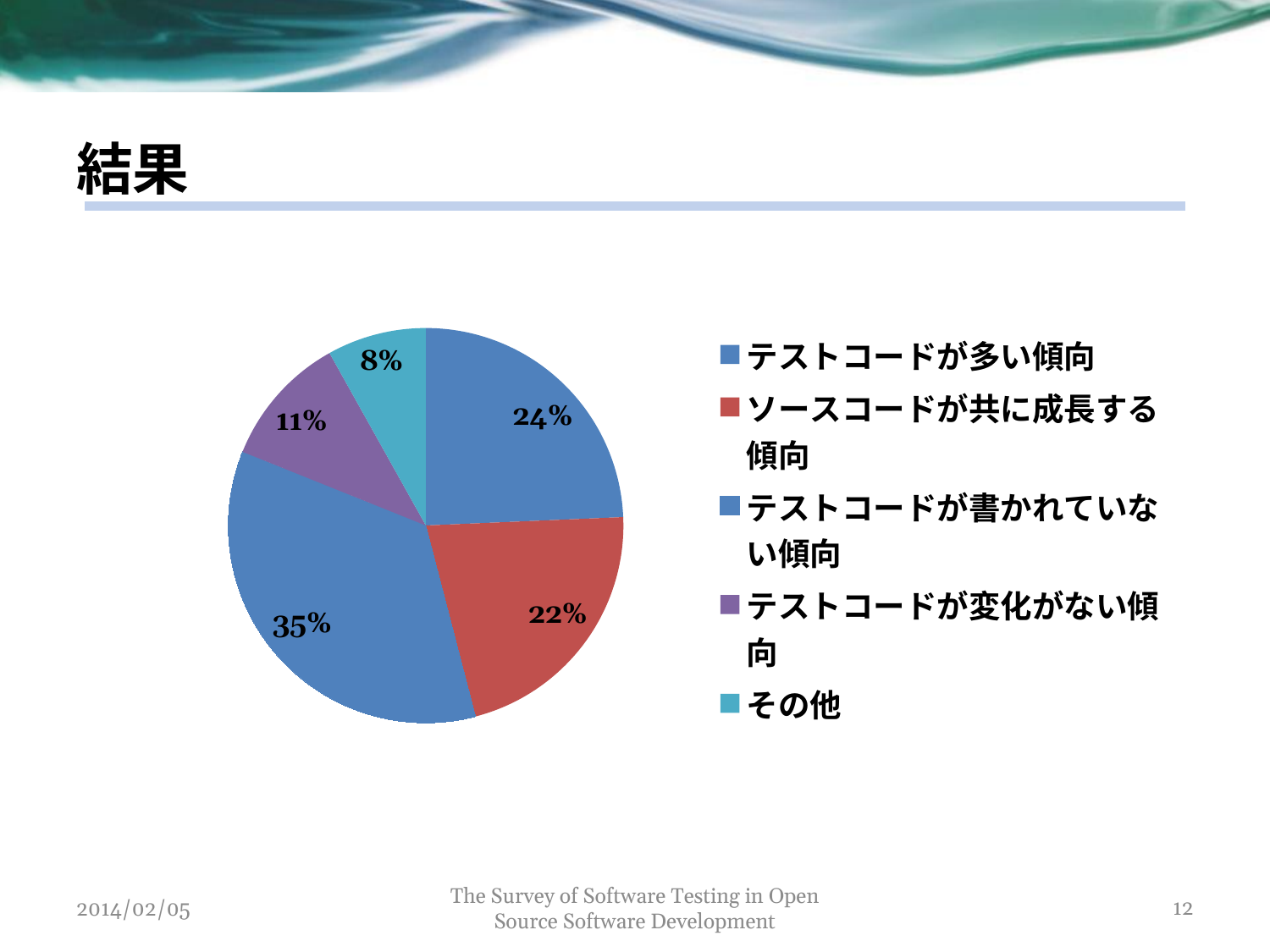

結果

### Chart

| Category | パターン割合 |
|---|---|
| テストコードが多い傾向 | 9.0 |
| ソースコードが共に成長する傾向 | 8.0 |
| テストコードが書かれていない傾向 | 13.0 |
| テストコードが変化がない傾向 | 4.0 |
| その他 | 3.0 |
2014/02/05
The Survey of Software Testing in Open Source Software Development
12